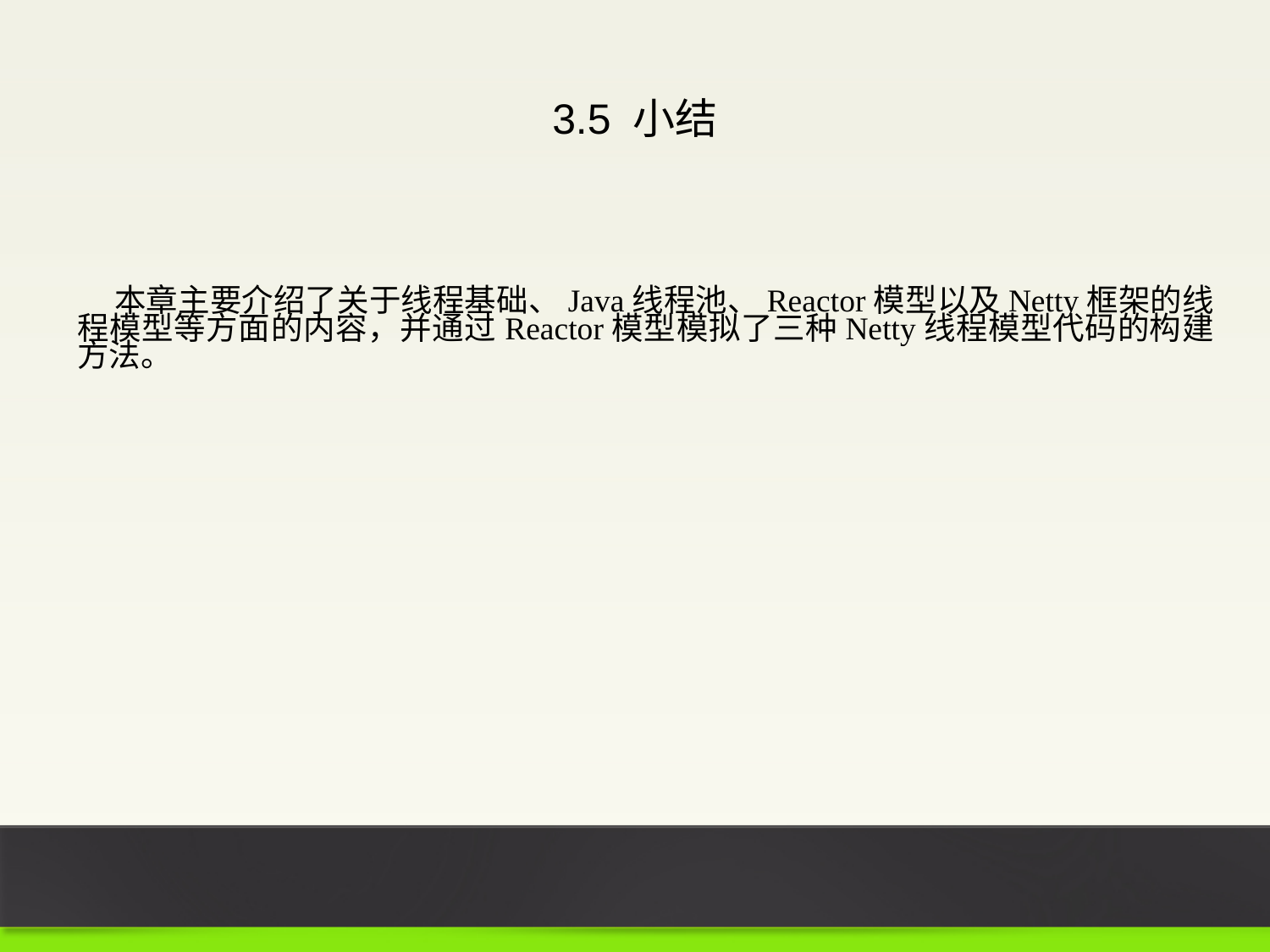

3.5 小结
本章主要介绍了关于线程基础、Java线程池、Reactor模型以及Netty框架的线程模型等方面的内容，并通过Reactor模型模拟了三种Netty线程模型代码的构建方法。